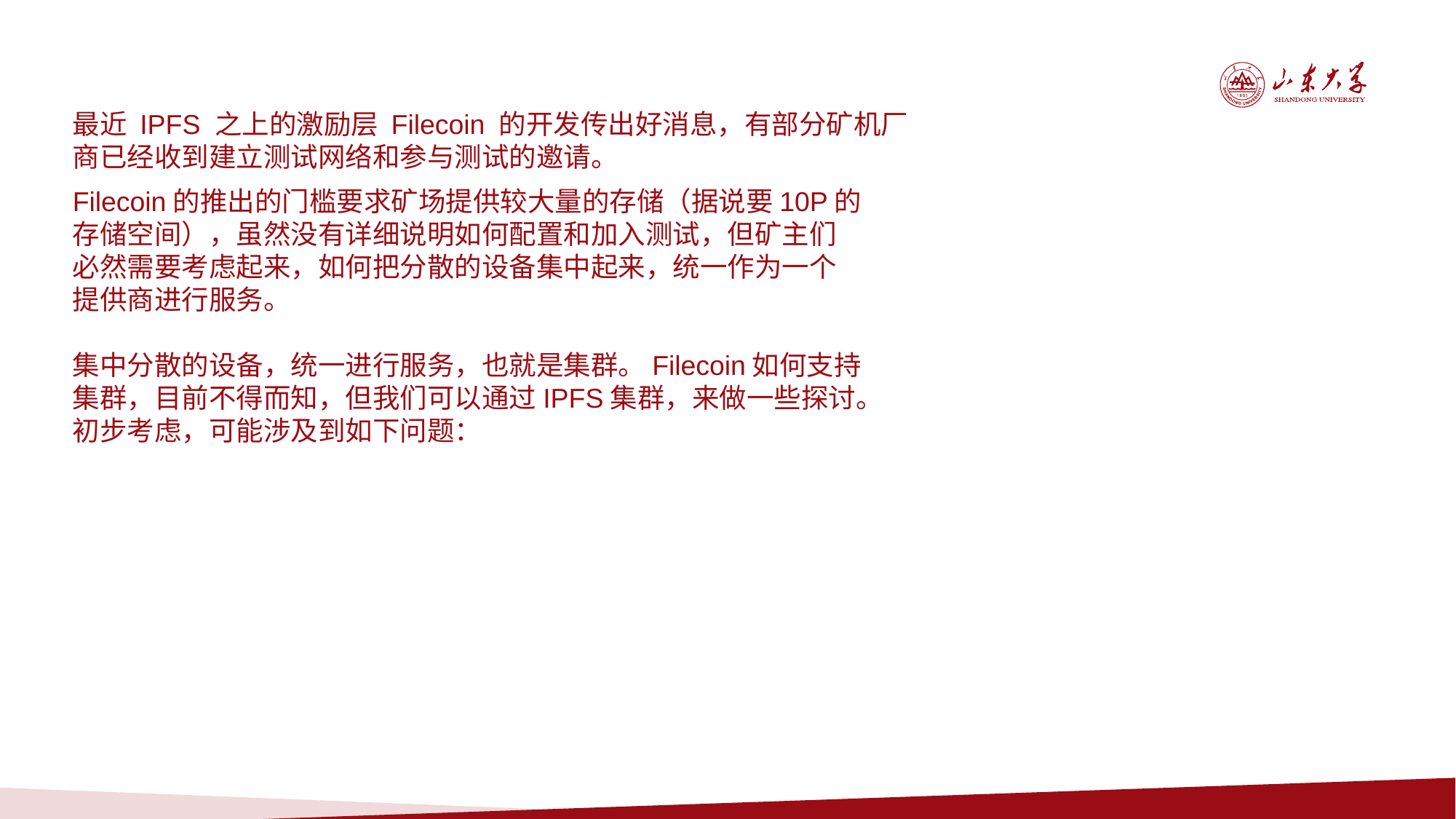

最近 IPFS 之上的激励层 Filecoin 的开发传出好消息，有部分矿机厂商已经收到建立测试网络和参与测试的邀请。
Filecoin的推出的门槛要求矿场提供较大量的存储（据说要10P的存储空间），虽然没有详细说明如何配置和加入测试，但矿主们必然需要考虑起来，如何把分散的设备集中起来，统一作为一个提供商进行服务。

集中分散的设备，统一进行服务，也就是集群。Filecoin如何支持集群，目前不得而知，但我们可以通过IPFS集群，来做一些探讨。初步考虑，可能涉及到如下问题：